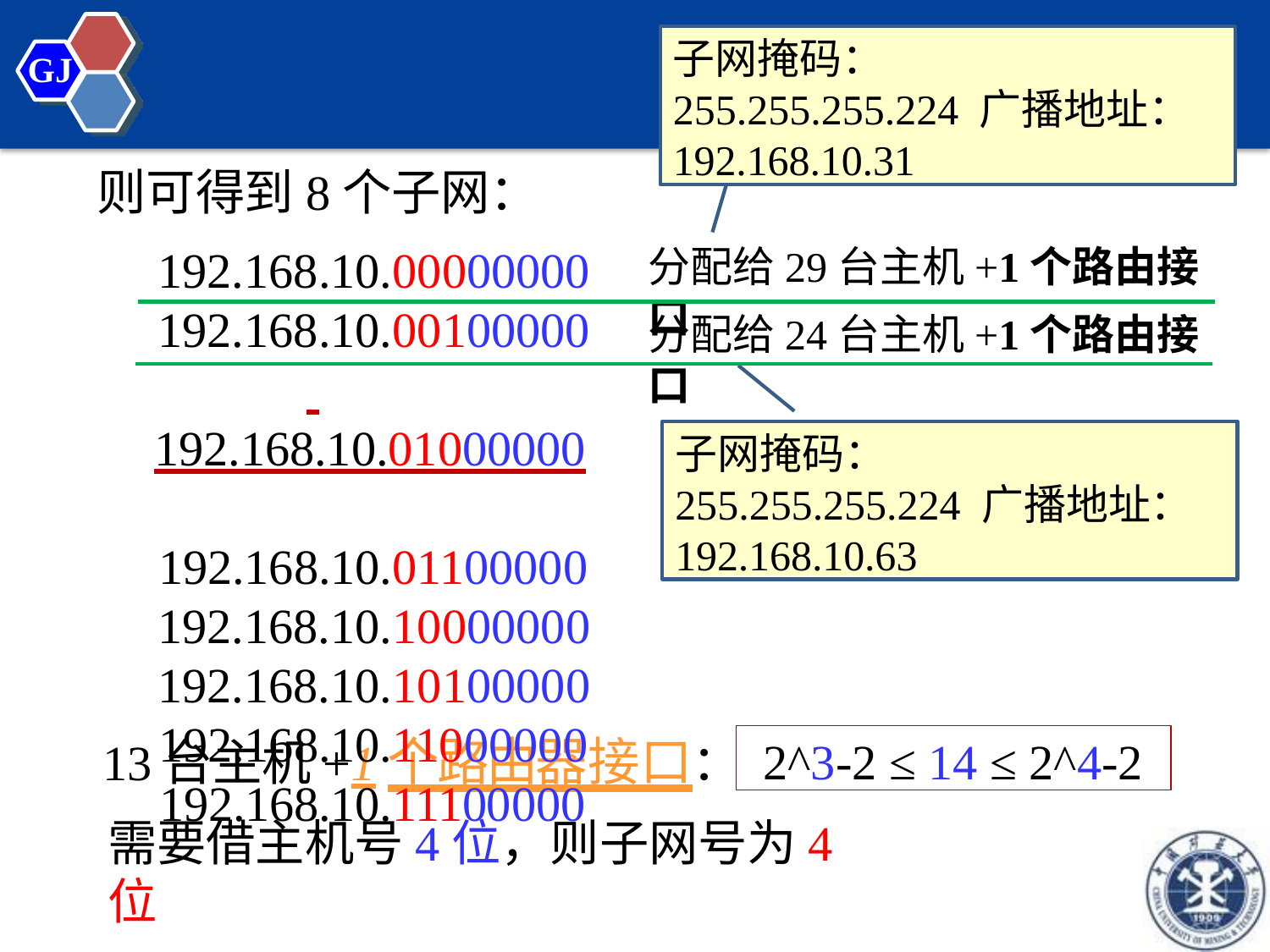

子网掩码：255.255.255.224 广播地址：192.168.10.31
GJ

则可得到8个子网：
192.168.10.00000000
分配给29台主机+1个路由接口
192.168.10.00100000

分配给24台主机+1个路由接口
 	192.168.10.01000000
192.168.10.01100000
192.168.10.10000000
192.168.10.10100000
192.168.10.11000000
192.168.10.11100000

子网掩码：255.255.255.224 广播地址：192.168.10.63
2^3-2 ≤ 14 ≤ 2^4-2
13台主机+1个路由器接口：
需要借主机号4位，则子网号为4位